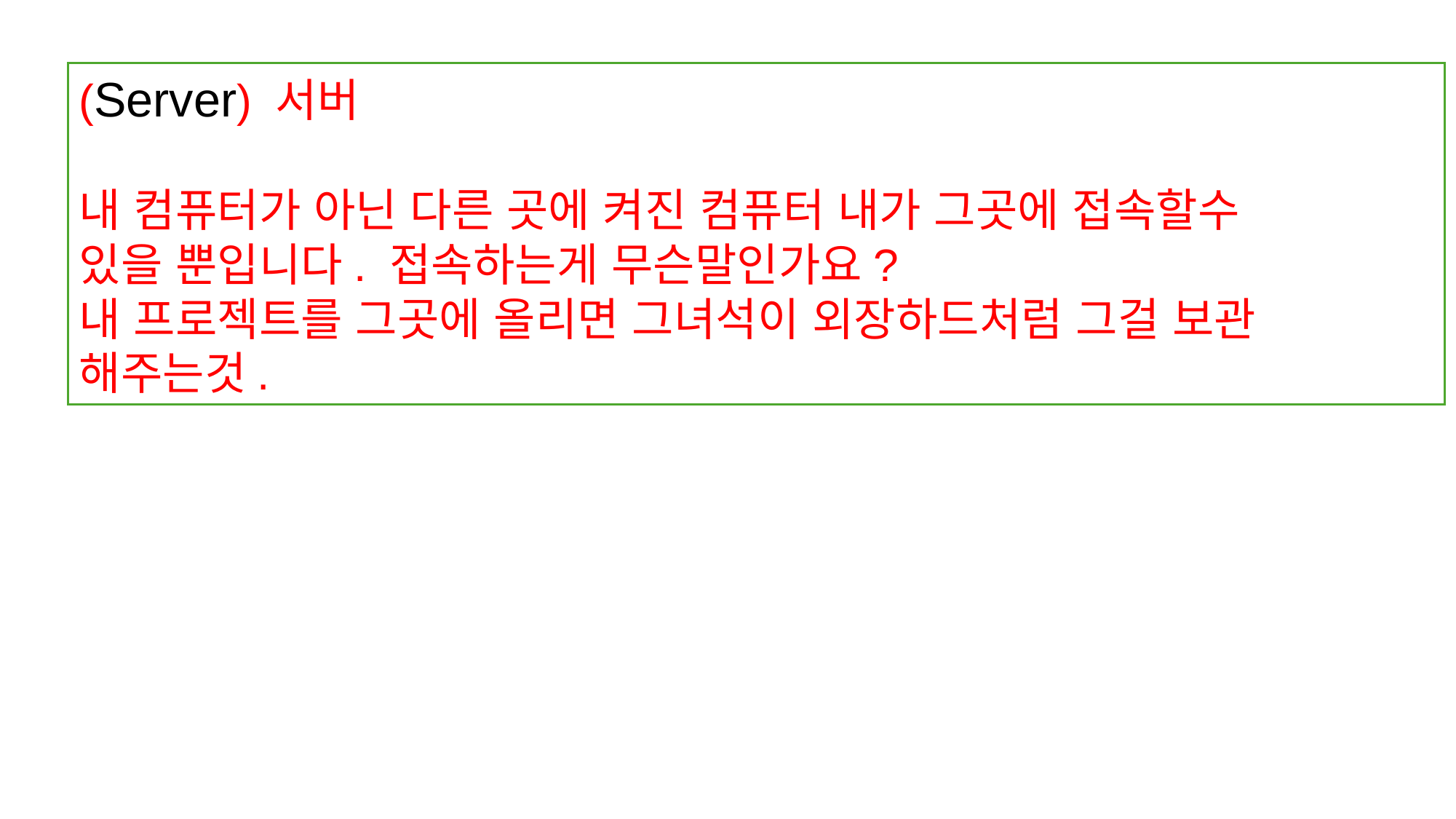

(Server) 서버

내 컴퓨터가 아닌 다른 곳에 켜진 컴퓨터 내가 그곳에 접속할수
있을 뿐입니다. 접속하는게 무슨말인가요?
내 프로젝트를 그곳에 올리면 그녀석이 외장하드처럼 그걸 보관
해주는것.